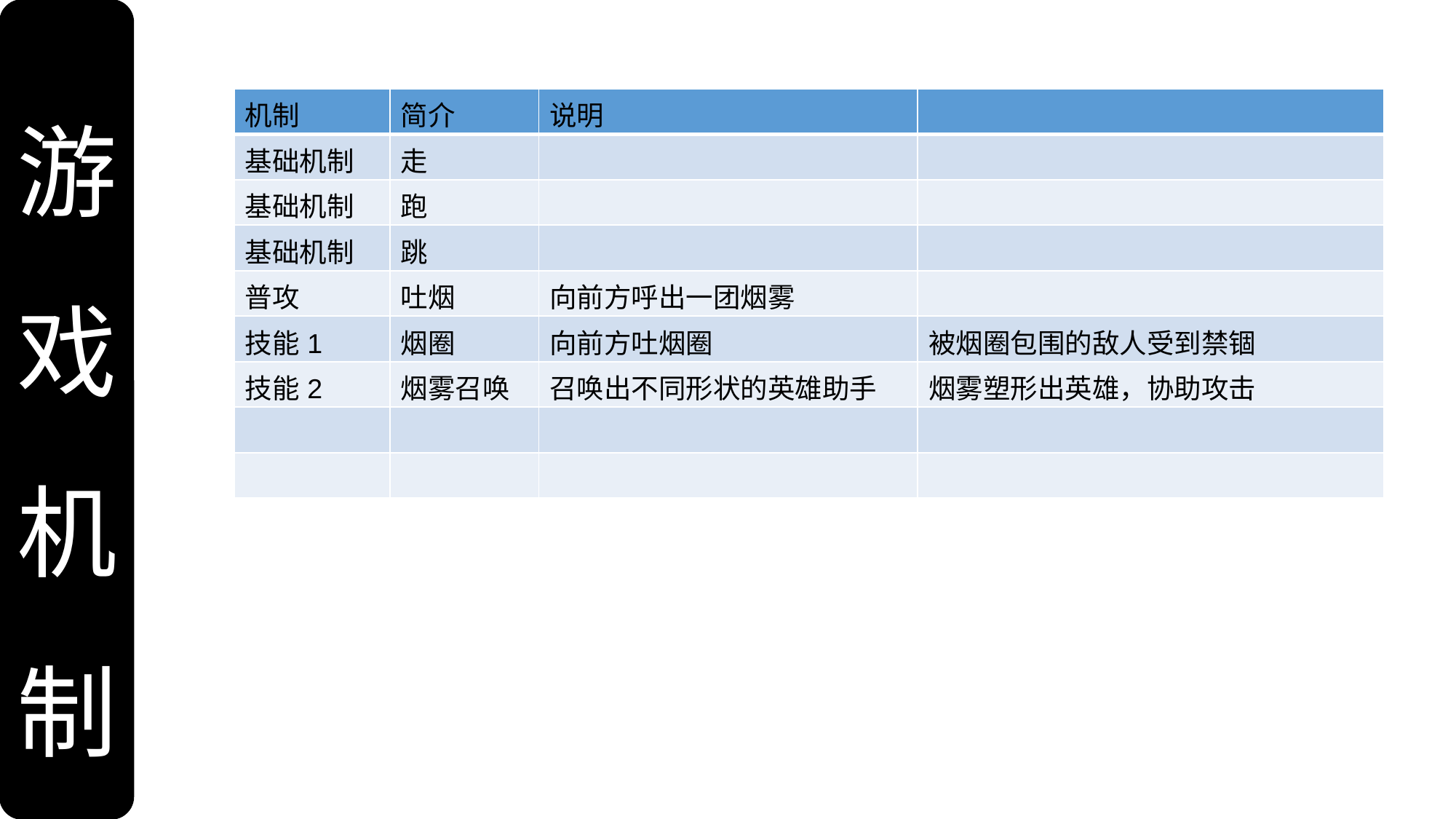

游
戏
机制
| 机制 | 简介 | 说明 |  |
| --- | --- | --- | --- |
| 基础机制 | 走 |  |  |
| 基础机制 | 跑 |  |  |
| 基础机制 | 跳 |  |  |
| 普攻 | 吐烟 | 向前方呼出一团烟雾 |  |
| 技能1 | 烟圈 | 向前方吐烟圈 | 被烟圈包围的敌人受到禁锢 |
| 技能2 | 烟雾召唤 | 召唤出不同形状的英雄助手 | 烟雾塑形出英雄，协助攻击 |
|  |  |  |  |
|  |  |  |  |